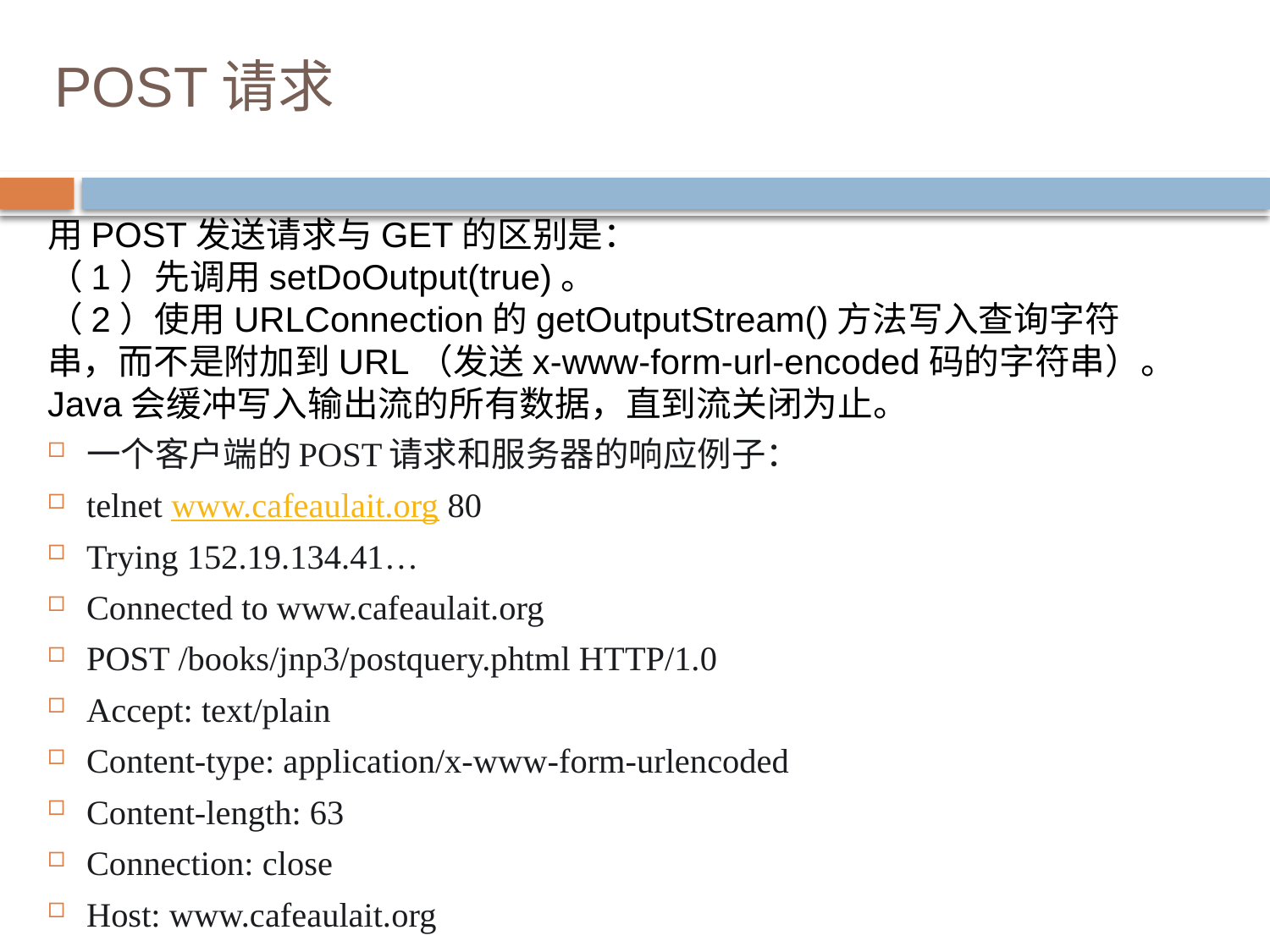

# POST请求
用POST发送请求与GET的区别是：
（1）先调用setDoOutput(true)。
（2）使用URLConnection的getOutputStream()方法写入查询字符串，而不是附加到URL（发送x-www-form-url-encoded码的字符串）。
Java会缓冲写入输出流的所有数据，直到流关闭为止。
一个客户端的POST请求和服务器的响应例子：
telnet www.cafeaulait.org 80
Trying 152.19.134.41…
Connected to www.cafeaulait.org
POST /books/jnp3/postquery.phtml HTTP/1.0
Accept: text/plain
Content-type: application/x-www-form-urlencoded
Content-length: 63
Connection: close
Host: www.cafeaulait.org
username=Elliotte+Rusty+Harold&email=elharo%40ibiblio%2eorg